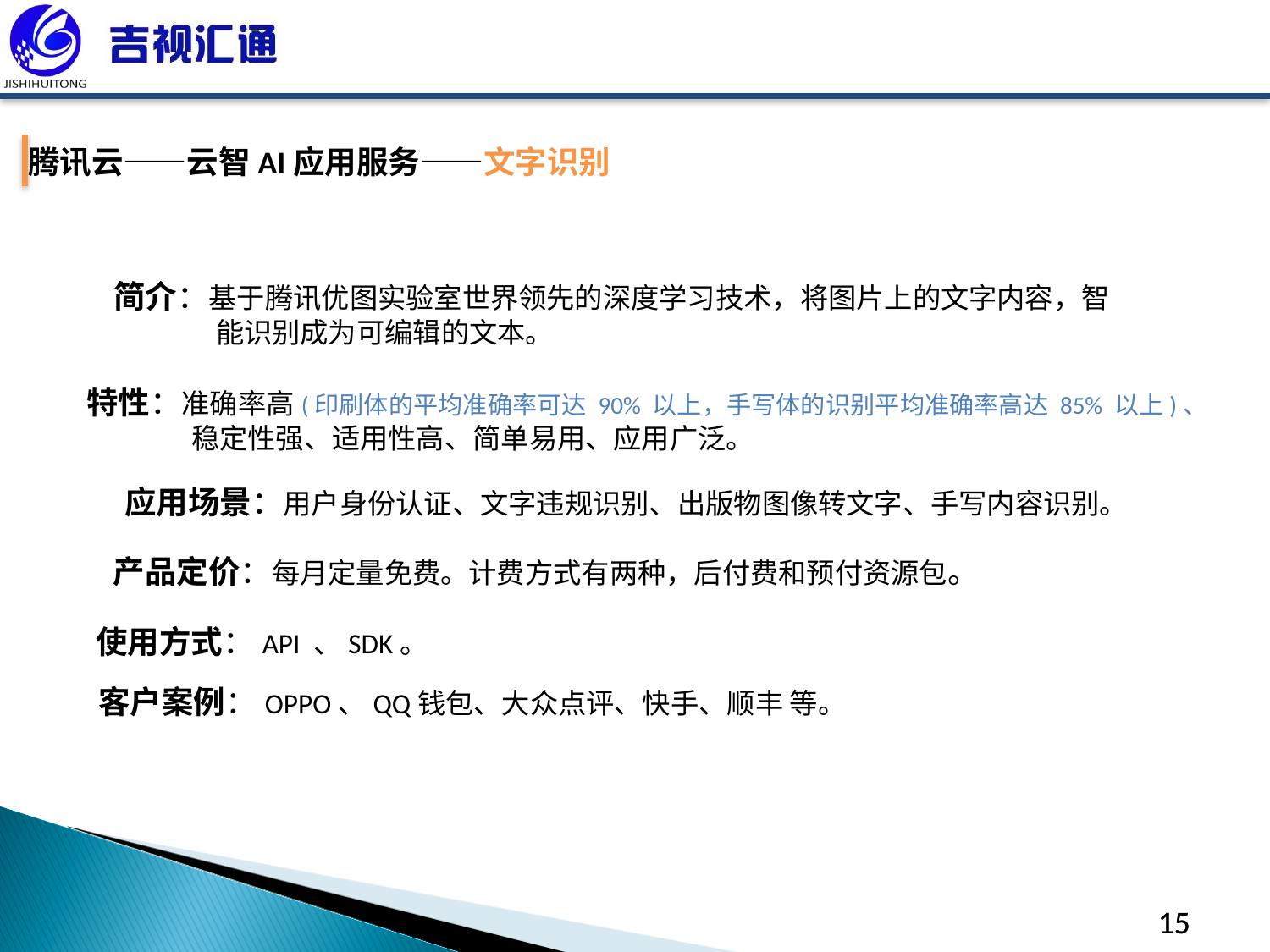

腾讯云——云智AI应用服务——文字识别
简介：基于腾讯优图实验室世界领先的深度学习技术，将图片上的文字内容，智
               能识别成为可编辑的文本。
特性：准确率高(印刷体的平均准确率可达 90% 以上，手写体的识别平均准确率高达 85% 以上)、
                  稳定性强、适用性高、简单易用、应用广泛。
应用场景：用户身份认证、文字违规识别、出版物图像转文字、手写内容识别。
产品定价：每月定量免费。计费方式有两种，后付费和预付资源包。
使用方式：API 、SDK。
客户案例：OPPO、QQ钱包、大众点评、快手、顺丰 等。
15
15